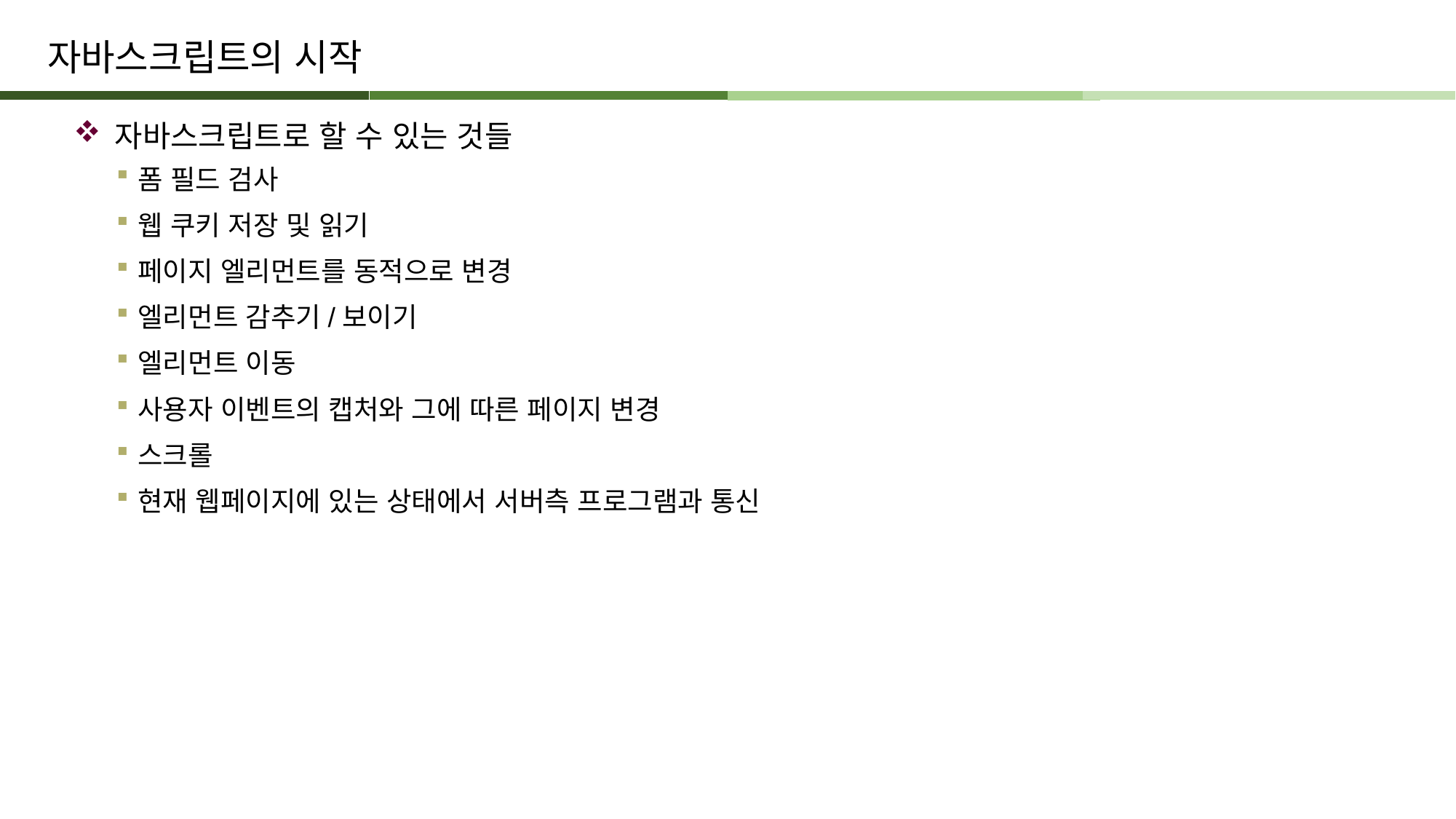

# 자바스크립트의 시작
자바스크립트로 할 수 있는 것들
폼 필드 검사
웹 쿠키 저장 및 읽기
페이지 엘리먼트를 동적으로 변경
엘리먼트 감추기/보이기
엘리먼트 이동
사용자 이벤트의 캡처와 그에 따른 페이지 변경
스크롤
현재 웹페이지에 있는 상태에서 서버측 프로그램과 통신